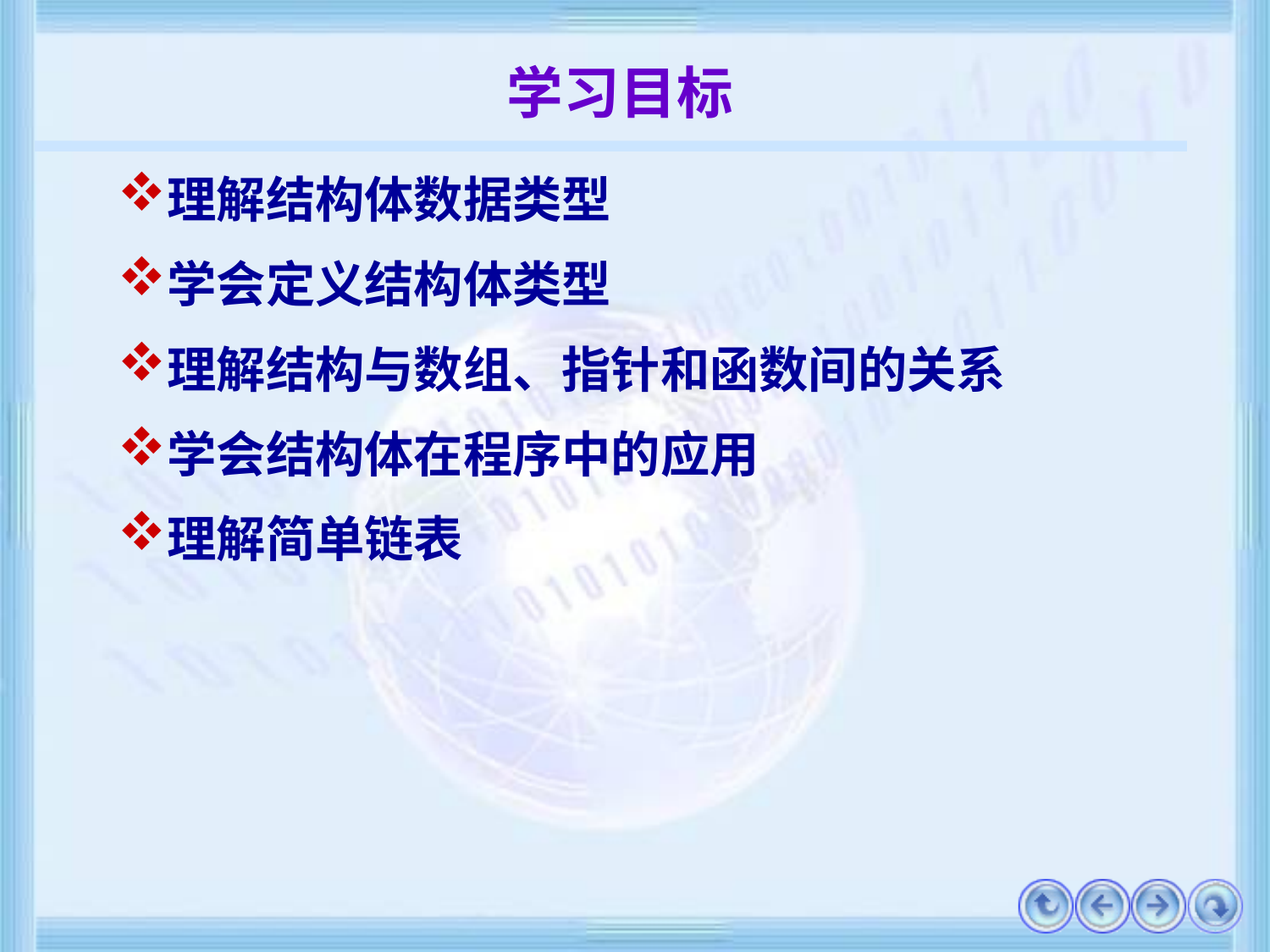

# 学习目标
理解结构体数据类型
学会定义结构体类型
理解结构与数组、指针和函数间的关系
学会结构体在程序中的应用
理解简单链表